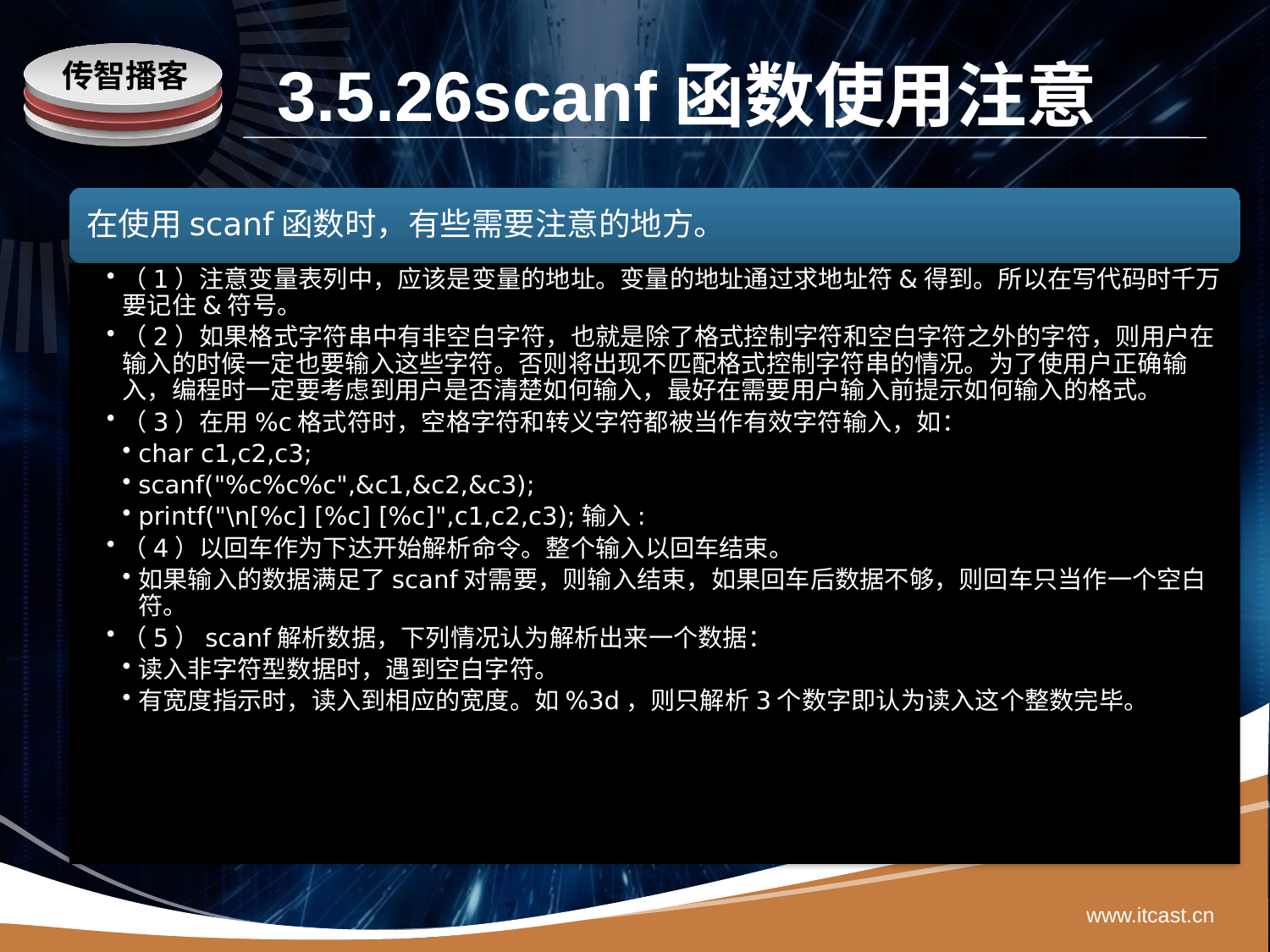

# 3.5.26scanf函数使用注意
在使用scanf函数时，有些需要注意的地方。
（1）注意变量表列中，应该是变量的地址。变量的地址通过求地址符&得到。所以在写代码时千万要记住&符号。
（2）如果格式字符串中有非空白字符，也就是除了格式控制字符和空白字符之外的字符，则用户在输入的时候一定也要输入这些字符。否则将出现不匹配格式控制字符串的情况。为了使用户正确输入，编程时一定要考虑到用户是否清楚如何输入，最好在需要用户输入前提示如何输入的格式。
（3）在用%c格式符时，空格字符和转义字符都被当作有效字符输入，如：
char c1,c2,c3;
scanf("%c%c%c",&c1,&c2,&c3);
printf("\n[%c] [%c] [%c]",c1,c2,c3);输入:
（4）以回车作为下达开始解析命令。整个输入以回车结束。
如果输入的数据满足了scanf对需要，则输入结束，如果回车后数据不够，则回车只当作一个空白符。
（5）scanf解析数据，下列情况认为解析出来一个数据：
读入非字符型数据时，遇到空白字符。
有宽度指示时，读入到相应的宽度。如%3d，则只解析3个数字即认为读入这个整数完毕。

www.itcast.cn